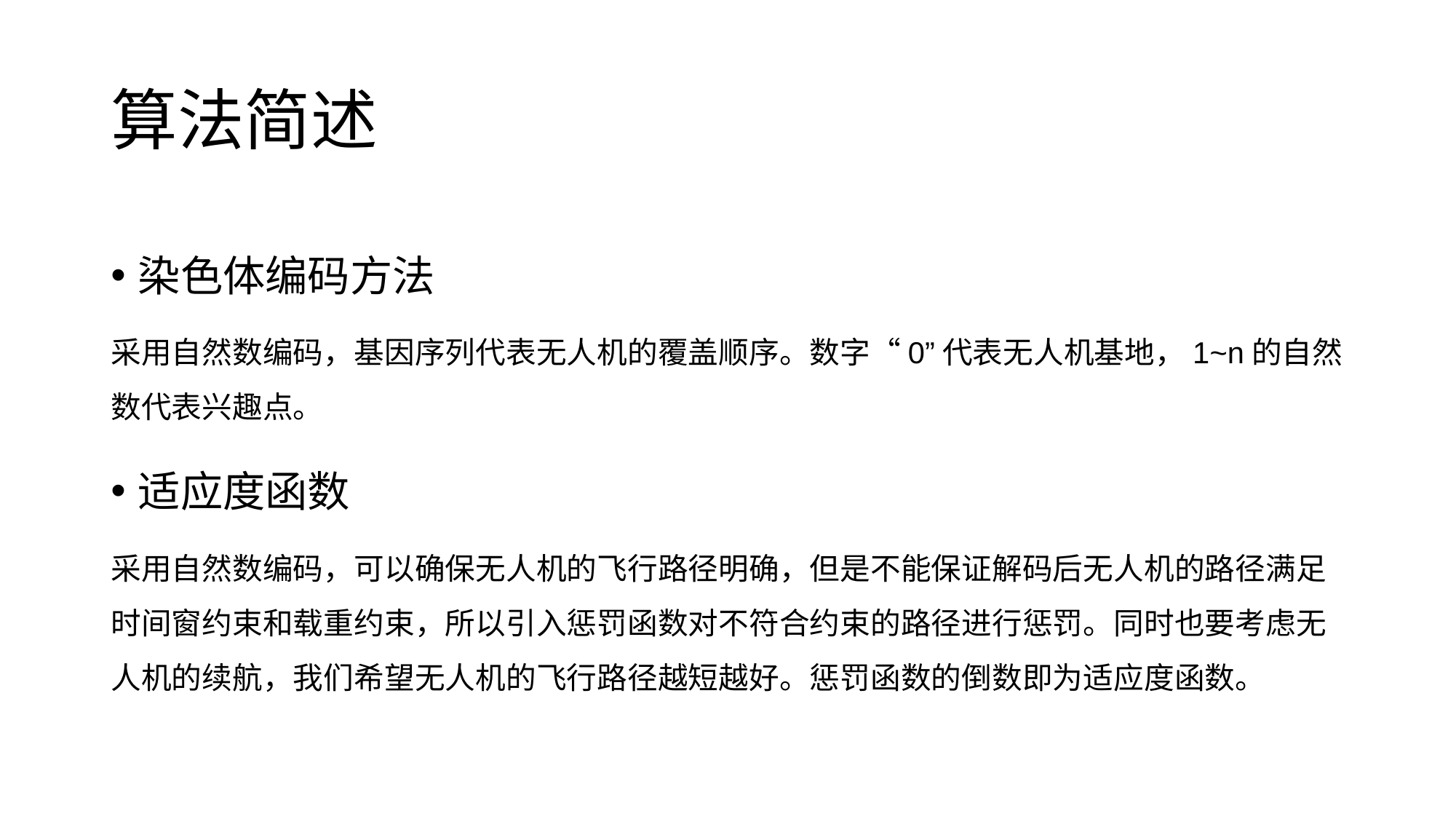

# 算法简述
染色体编码方法
采用自然数编码，基因序列代表无人机的覆盖顺序。数字“0”代表无人机基地，1~n的自然数代表兴趣点。
适应度函数
采用自然数编码，可以确保无人机的飞行路径明确，但是不能保证解码后无人机的路径满足时间窗约束和载重约束，所以引入惩罚函数对不符合约束的路径进行惩罚。同时也要考虑无人机的续航，我们希望无人机的飞行路径越短越好。惩罚函数的倒数即为适应度函数。